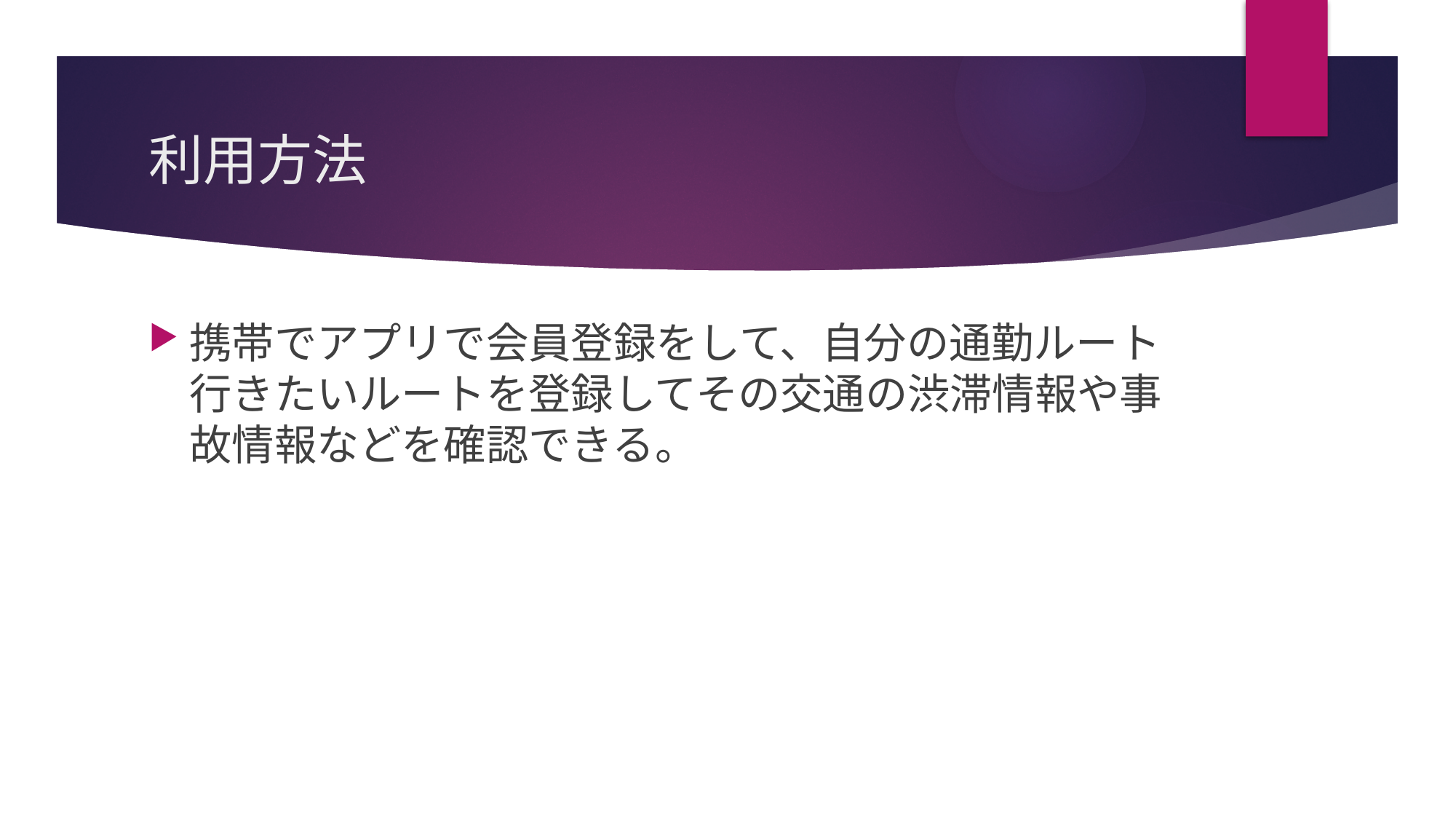

# 利用方法
携帯でアプリで会員登録をして、自分の通勤ルート行きたいルートを登録してその交通の渋滞情報や事故情報などを確認できる。